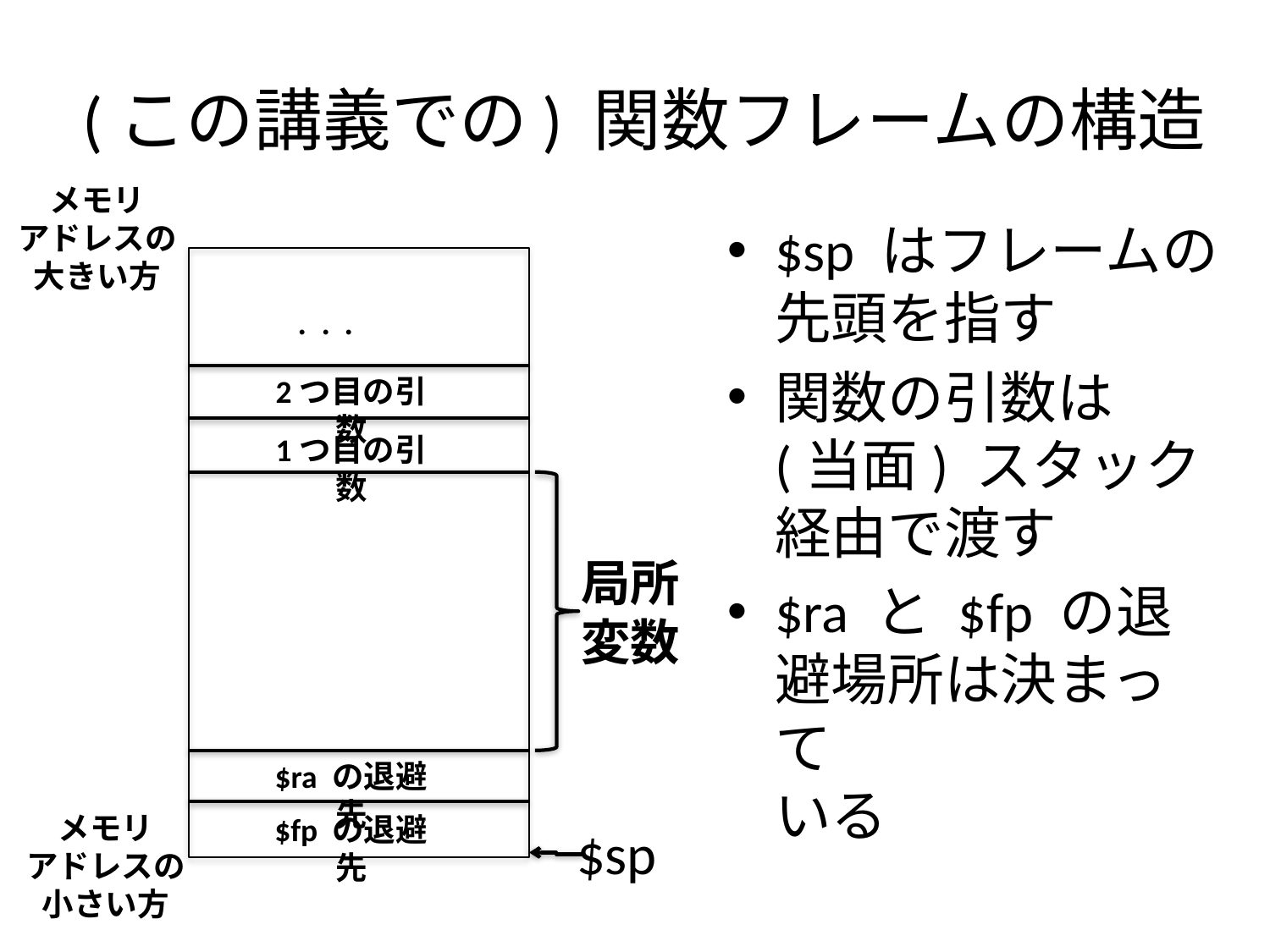

# (この講義での) 関数フレームの構造
メモリ
アドレスの
大きい方
$sp はフレームの
先頭を指す
関数の引数は (当面) スタック経由で渡す
$ra と $fp の退避場所は決まって
いる

・・・
2つ目の引数
1つ目の引数

局所
変数
$ra の退避先
メモリ
アドレスの
小さい方
$fp の退避先
$sp